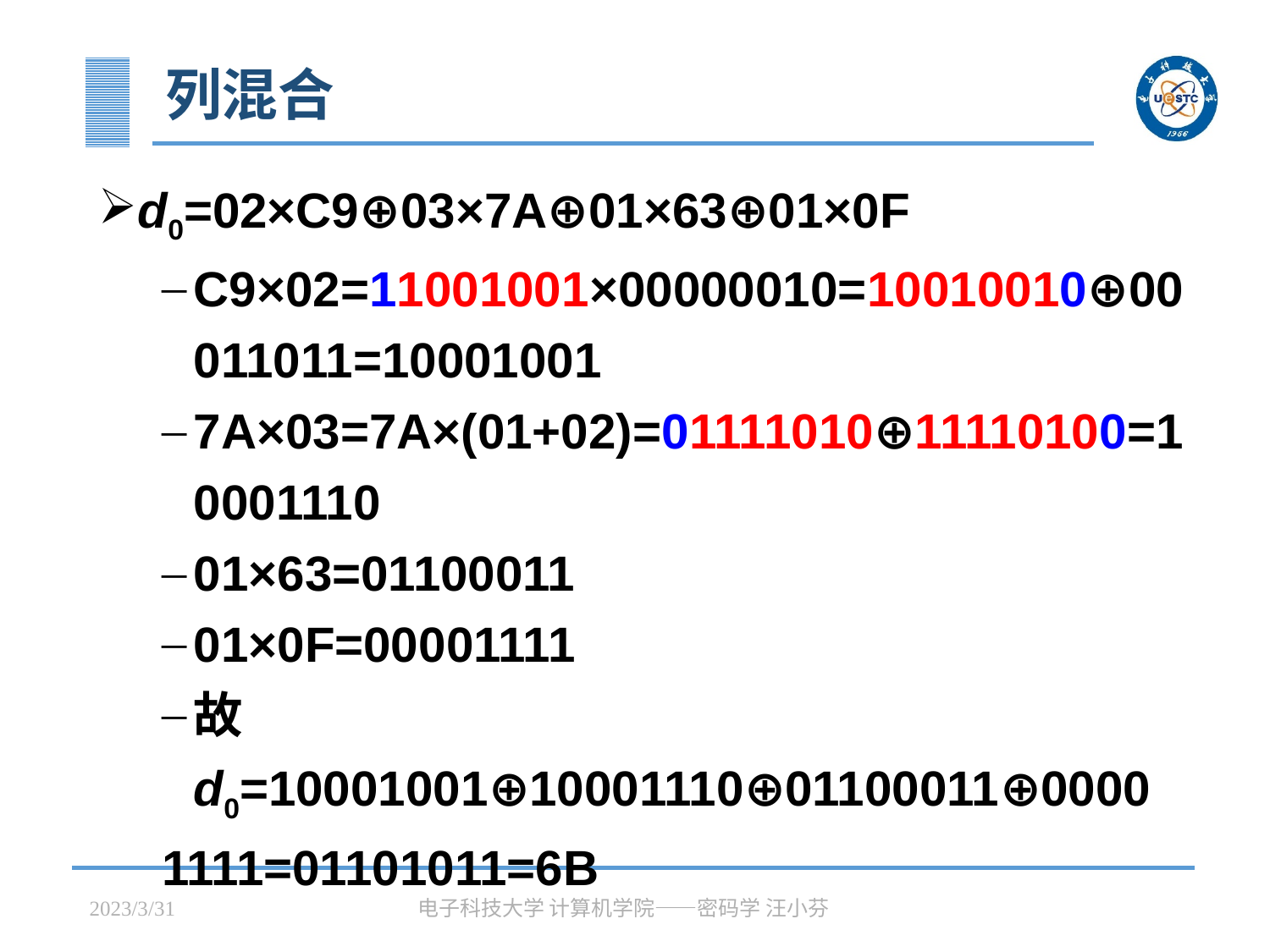

# 列混合
d0=02×C9⊕03×7A⊕01×63⊕01×0F
C9×02=11001001×00000010=10010010⊕00011011=10001001
7A×03=7A×(01+02)=01111010⊕11110100=10001110
01×63=01100011
01×0F=00001111
故d0=10001001⊕10001110⊕01100011⊕0000
1111=01101011=6B

2023/3/31
电子科技大学 计算机学院——密码学 汪小芬